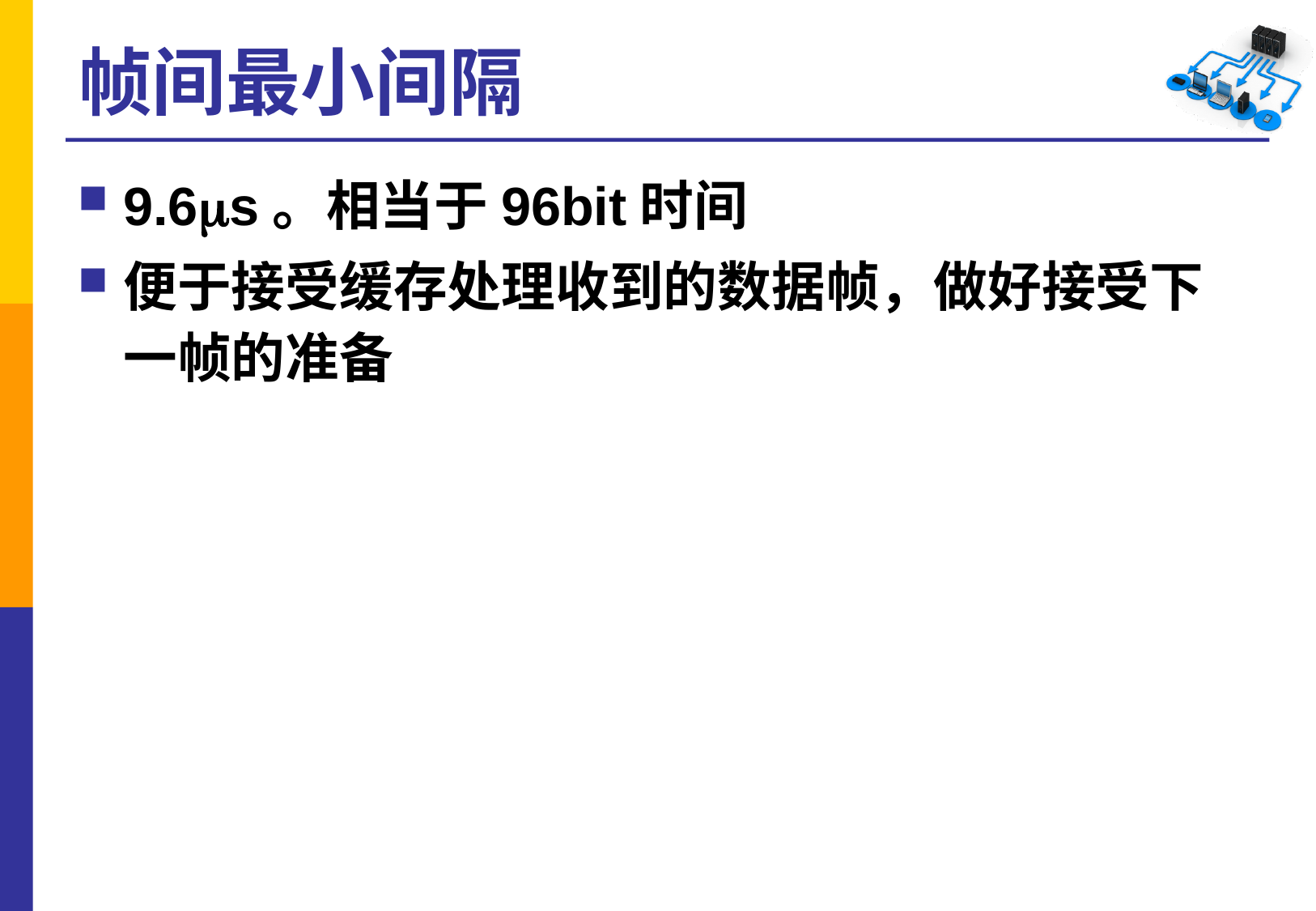

# 帧间最小间隔
9.6μs。相当于96bit时间
便于接受缓存处理收到的数据帧，做好接受下一帧的准备